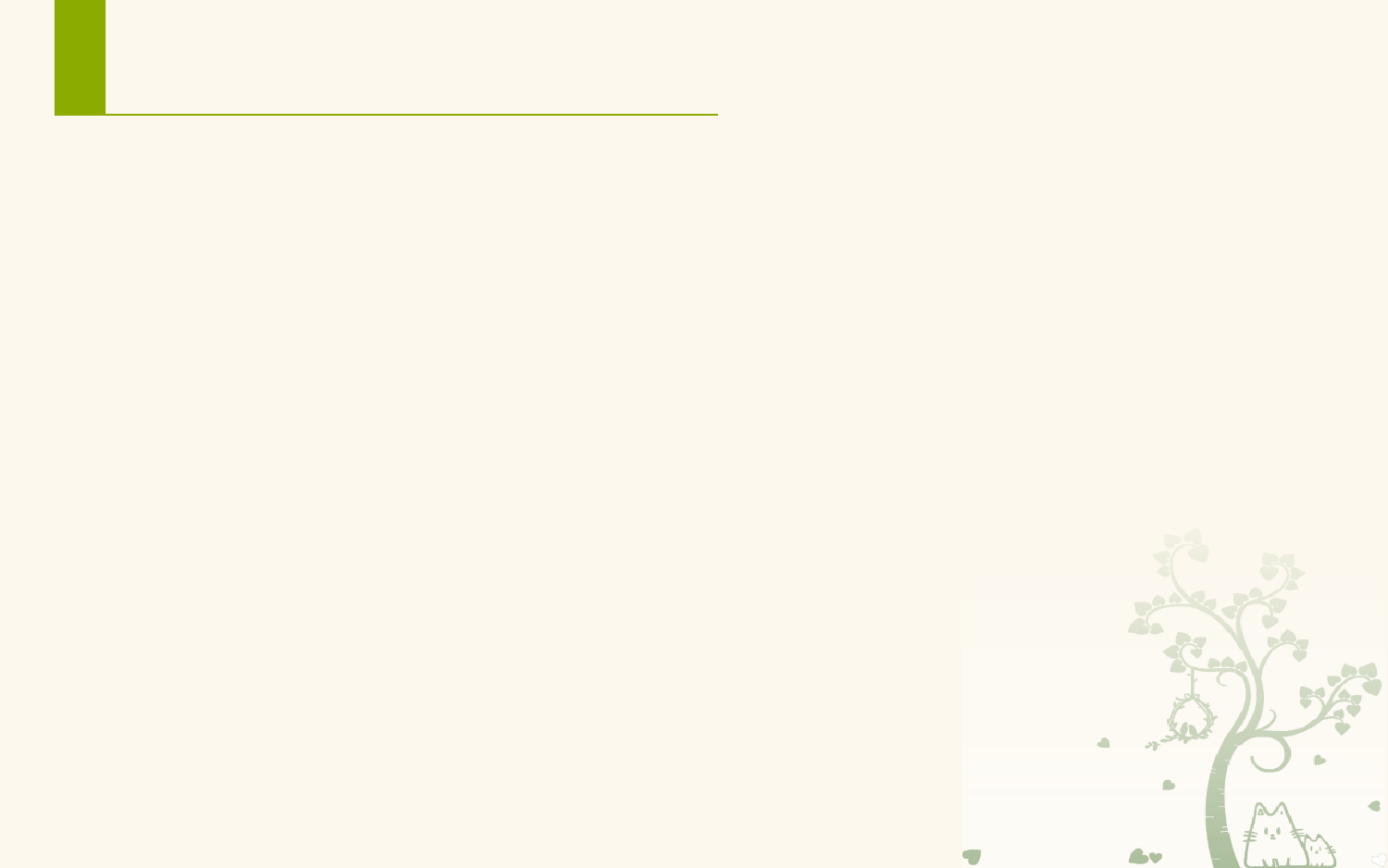

# 3. Activity的启动
启动Activity需要借助Intent，其中文意思是“意图，意向”。
首先声明Intent对象:
Intent inent=new Intent(A.this,B.class);
该构造方法接收两个参数，第一个参数为Context是启动Activity的上下文,即启动源Activity，第二个参数Class则是指定要启动的目标Activity。
然后调用startActivity(Intent)方法完成Activity的启动：
startActivity (intent)
参数为上述 intent
如果启动一个Activity时希望返回结果给当前的Activity，那么还可以使用    startActivityForResult()方法来启动Activity，使用的具体细节将在下一节说明。